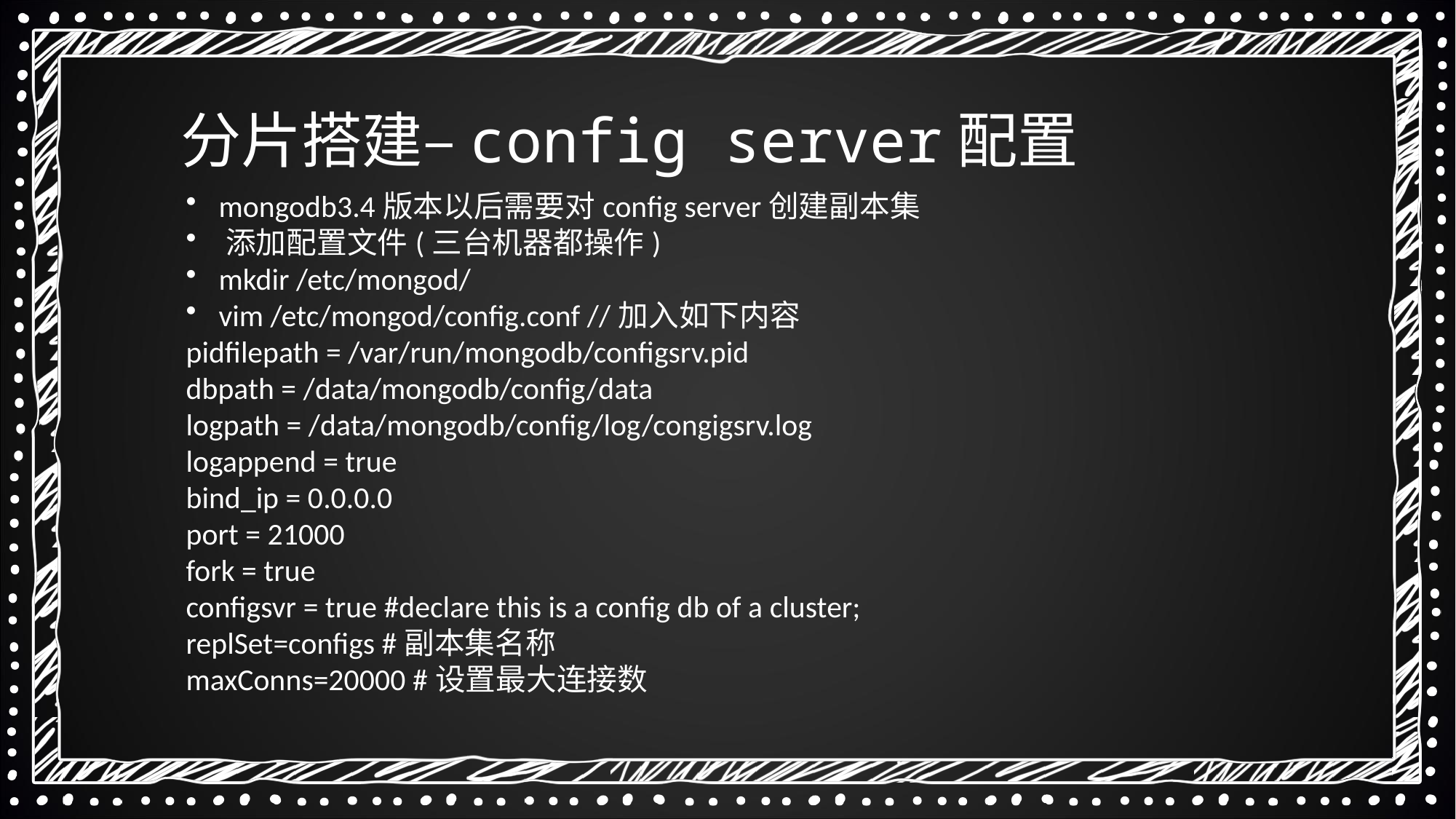

分片搭建–config server配置
 mongodb3.4版本以后需要对config server创建副本集
 添加配置文件(三台机器都操作)
 mkdir /etc/mongod/
 vim /etc/mongod/config.conf //加入如下内容
pidfilepath = /var/run/mongodb/configsrv.pid
dbpath = /data/mongodb/config/data
logpath = /data/mongodb/config/log/congigsrv.log
logappend = true
bind_ip = 0.0.0.0
port = 21000
fork = true
configsvr = true #declare this is a config db of a cluster;
replSet=configs #副本集名称
maxConns=20000 #设置最大连接数